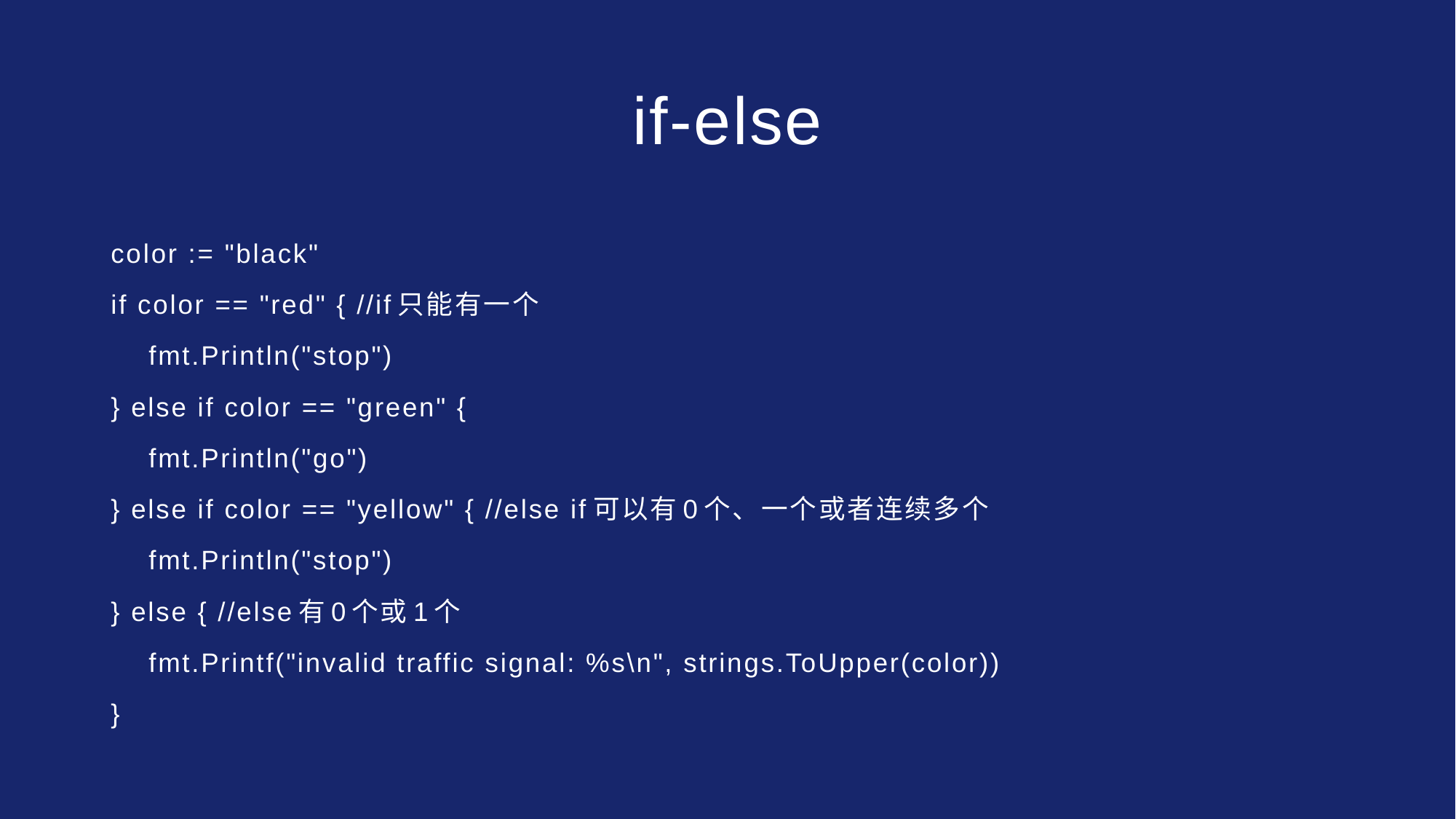

# if-else
color := "black"
if color == "red" { //if只能有一个
    fmt.Println("stop")
} else if color == "green" {
    fmt.Println("go")
} else if color == "yellow" { //else if可以有0个、一个或者连续多个
    fmt.Println("stop")
} else { //else有0个或1个
    fmt.Printf("invalid traffic signal: %s\n", strings.ToUpper(color))
}